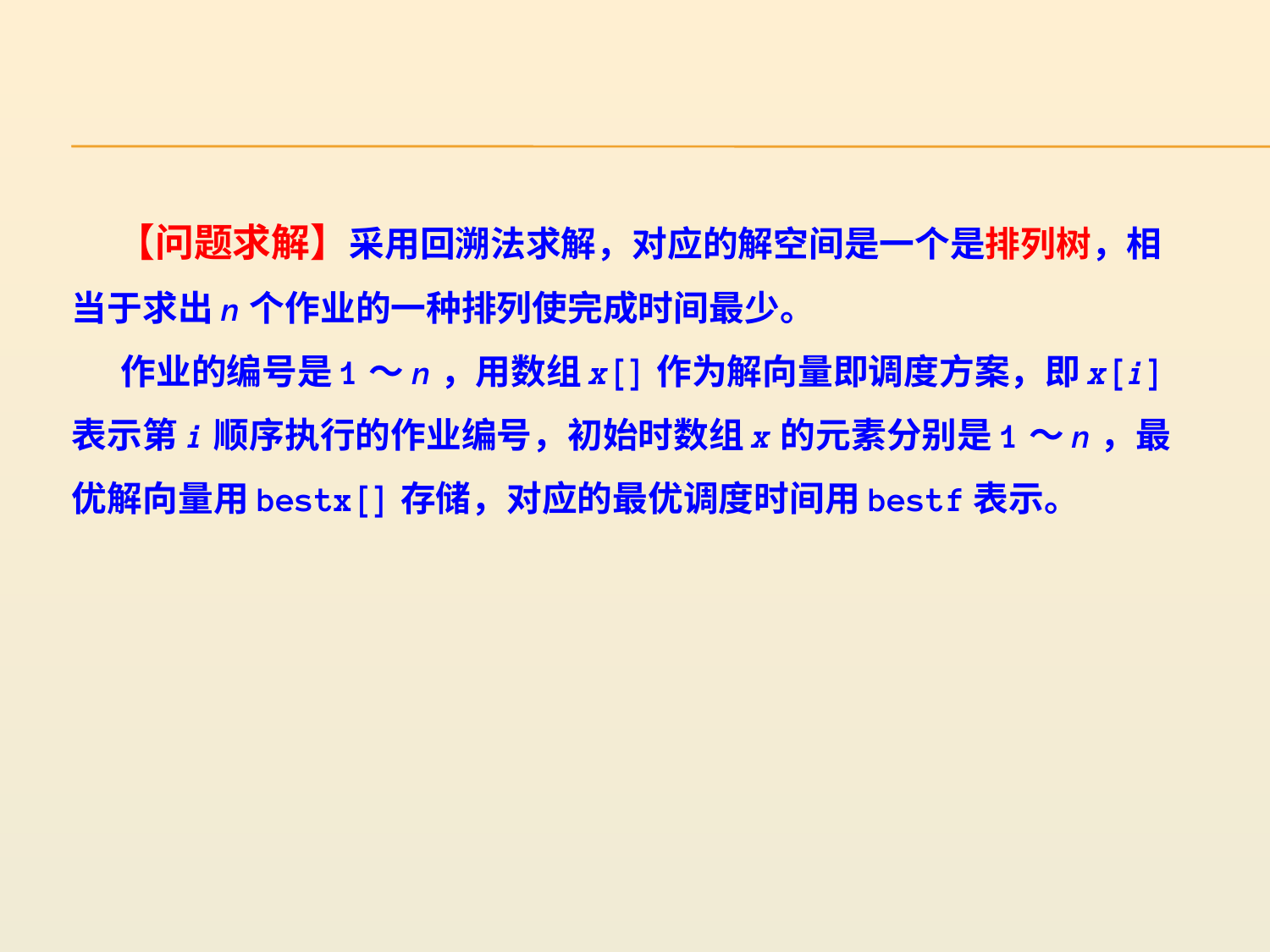

【问题求解】采用回溯法求解，对应的解空间是一个是排列树，相当于求出n个作业的一种排列使完成时间最少。
     作业的编号是1～n，用数组x[]作为解向量即调度方案，即x[i]表示第i顺序执行的作业编号，初始时数组x的元素分别是1～n，最优解向量用bestx[]存储，对应的最优调度时间用bestf表示。